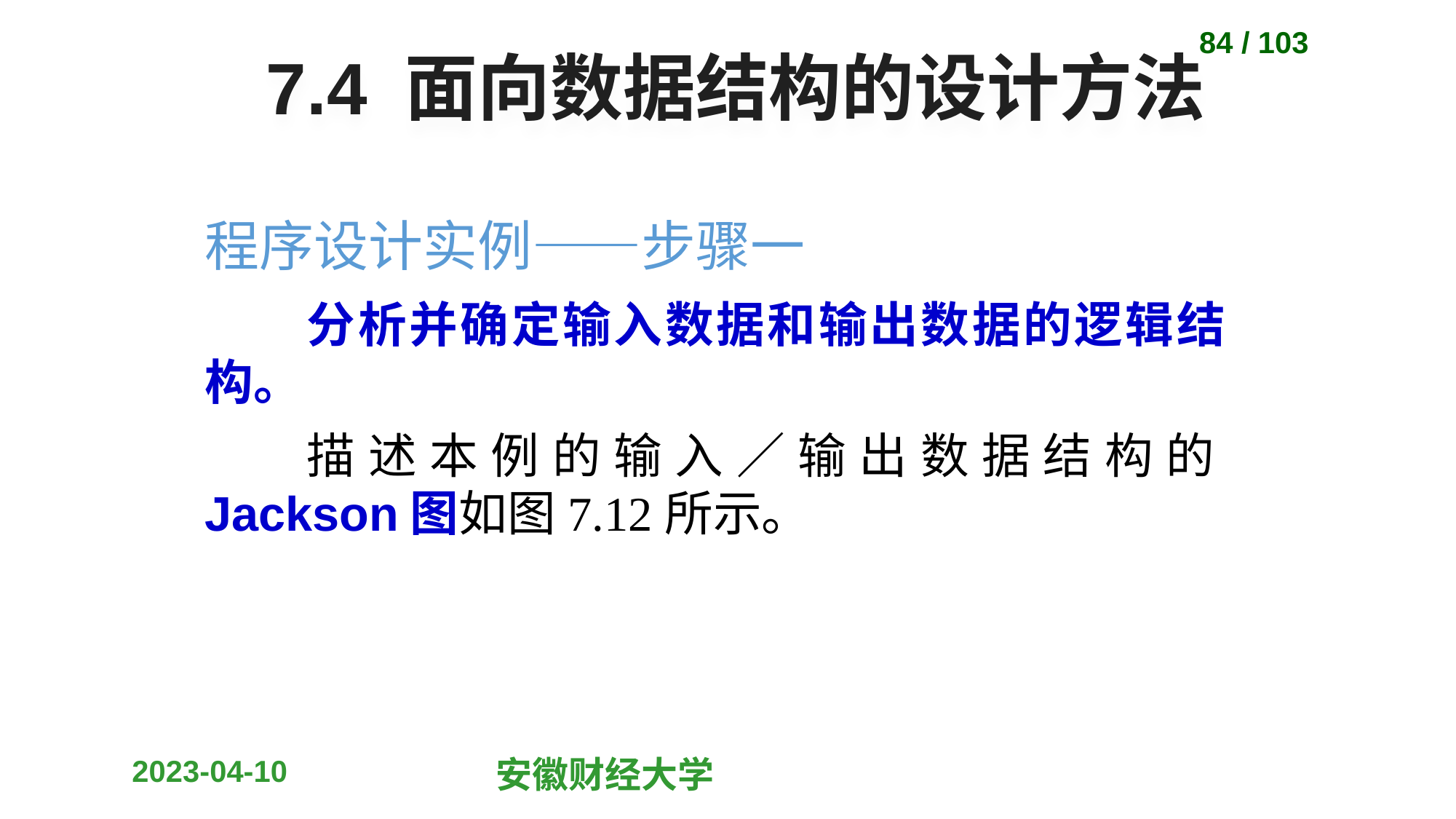

84 / 103
# 7.4 面向数据结构的设计方法
程序设计实例——步骤一
分析并确定输入数据和输出数据的逻辑结构。
描述本例的输入／输出数据结构的Jackson图如图7.12所示。
2023-04-10
安徽财经大学